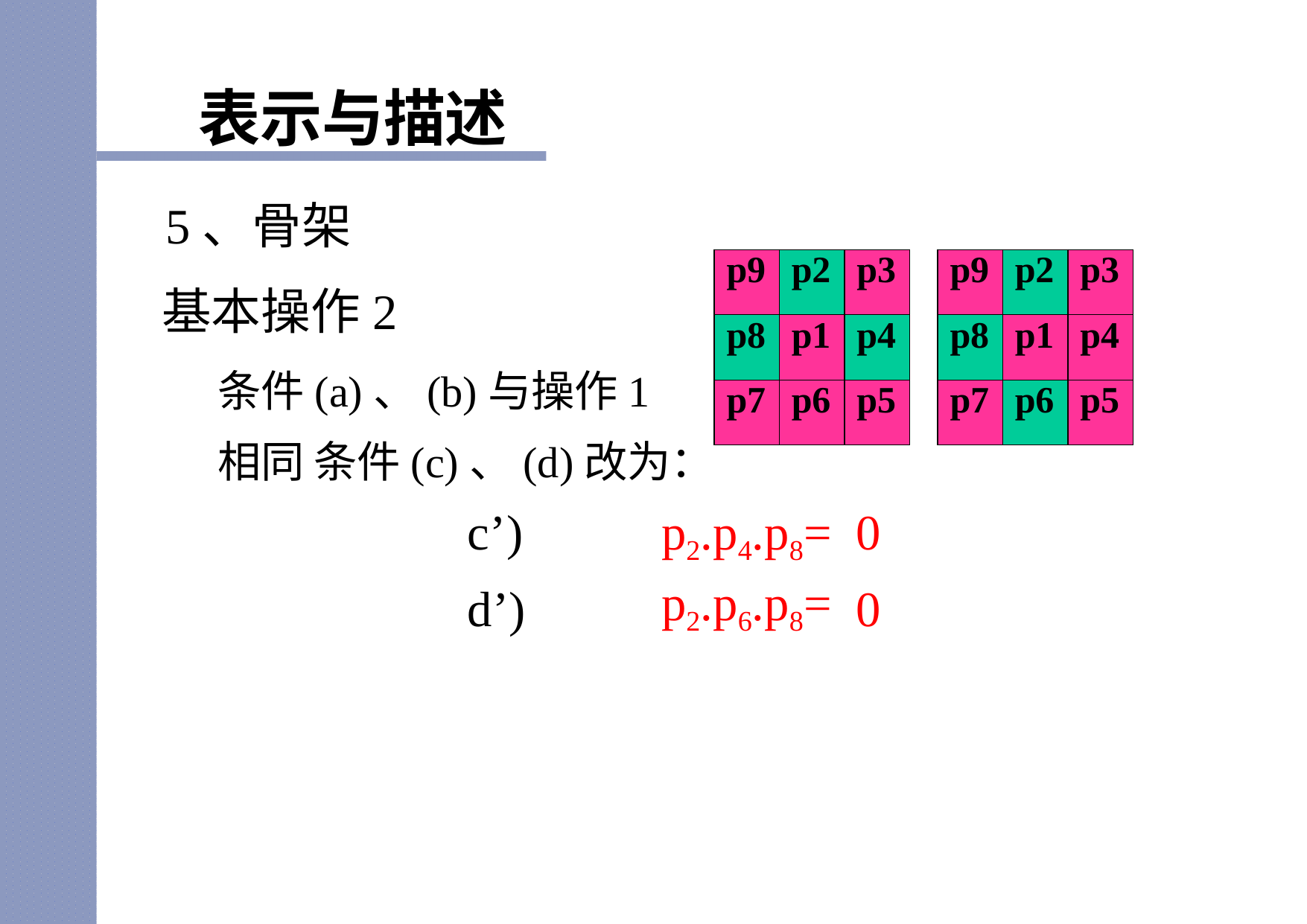

# 表示与描述
5、骨架
| p9 | p2 | p3 |
| --- | --- | --- |
| p8 | p1 | p4 |
| p7 | p6 | p5 |
| p9 | p2 | p3 |
| --- | --- | --- |
| p8 | p1 | p4 |
| p7 | p6 | p5 |
基本操作2
条件(a)、(b)与操作1相同 条件(c)、(d)改为：
| c’) | p2.p4.p8= | 0 |
| --- | --- | --- |
| d’) | p2.p6.p8= | 0 |